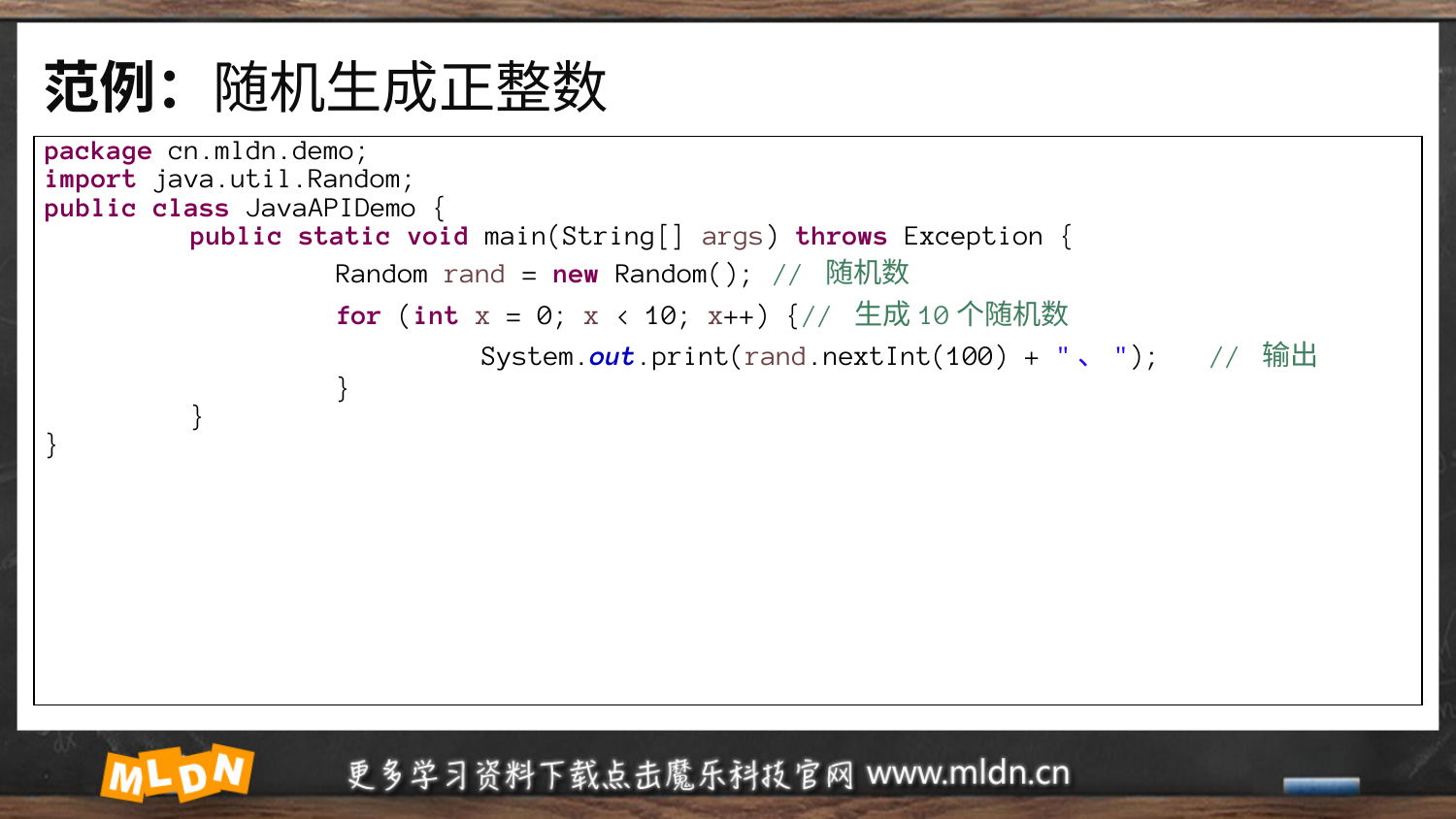

# 范例：随机生成正整数
| package cn.mldn.demo; import java.util.Random; public class JavaAPIDemo { public static void main(String[] args) throws Exception { Random rand = new Random(); // 随机数 for (int x = 0; x < 10; x++) {// 生成10个随机数 System.out.print(rand.nextInt(100) + "、"); // 输出 } } } |
| --- |